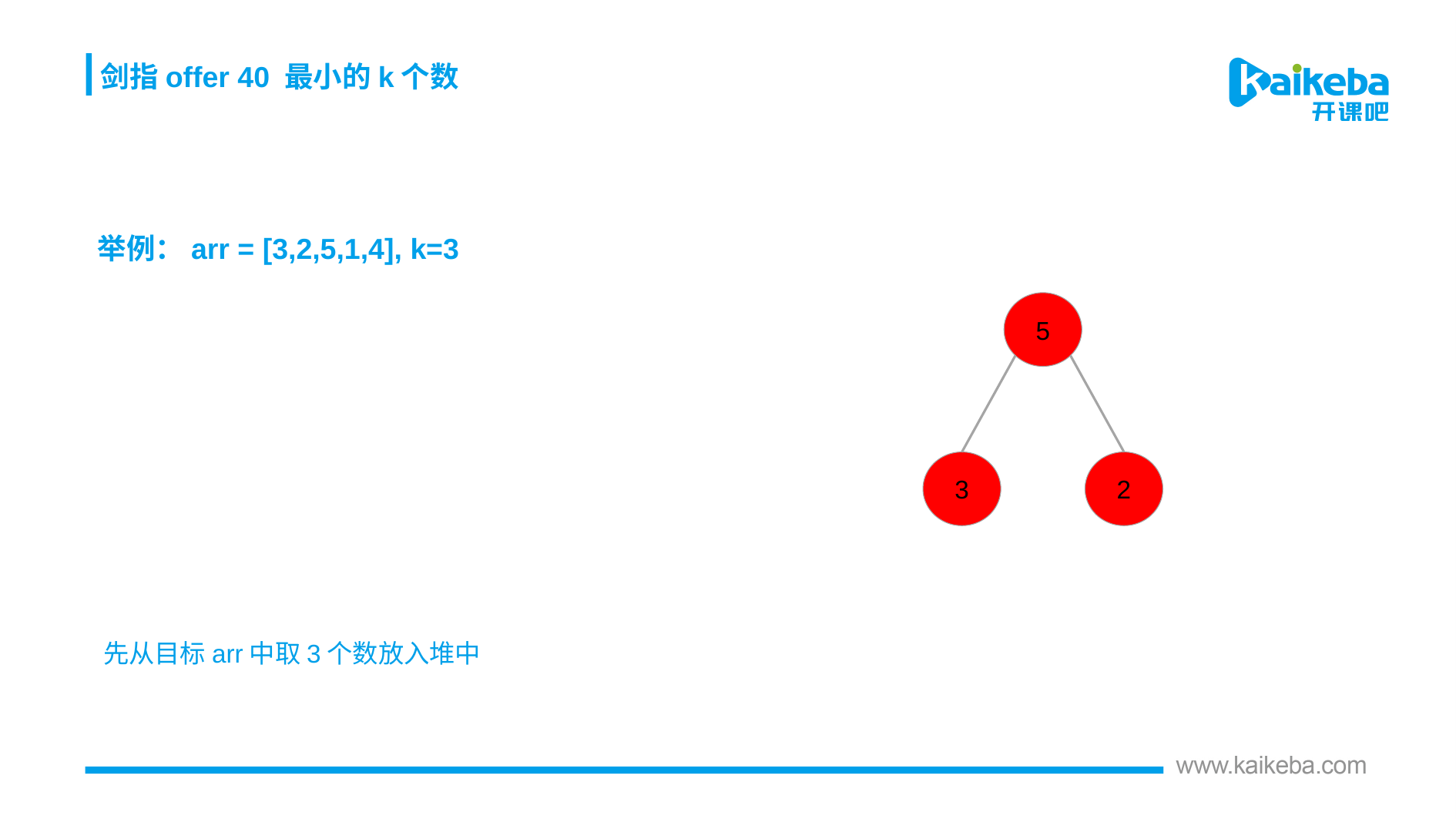

剑指offer 40 最小的k个数
举例：arr = [3,2,5,1,4], k=3
5
3
2
先从目标arr中取3个数放入堆中